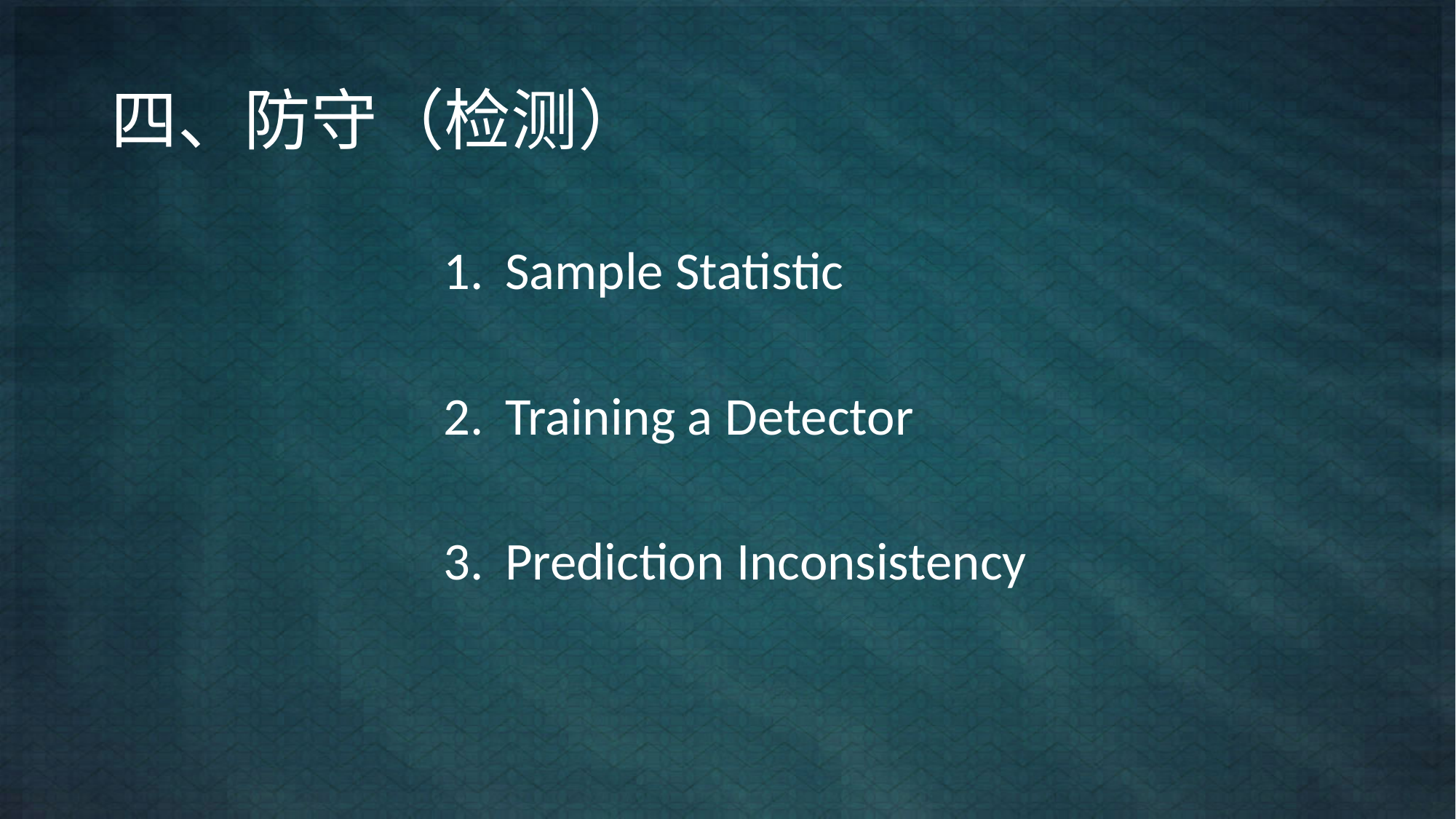

# 四、防守（检测）

Sample Statistic

Training a Detector

Prediction Inconsistency